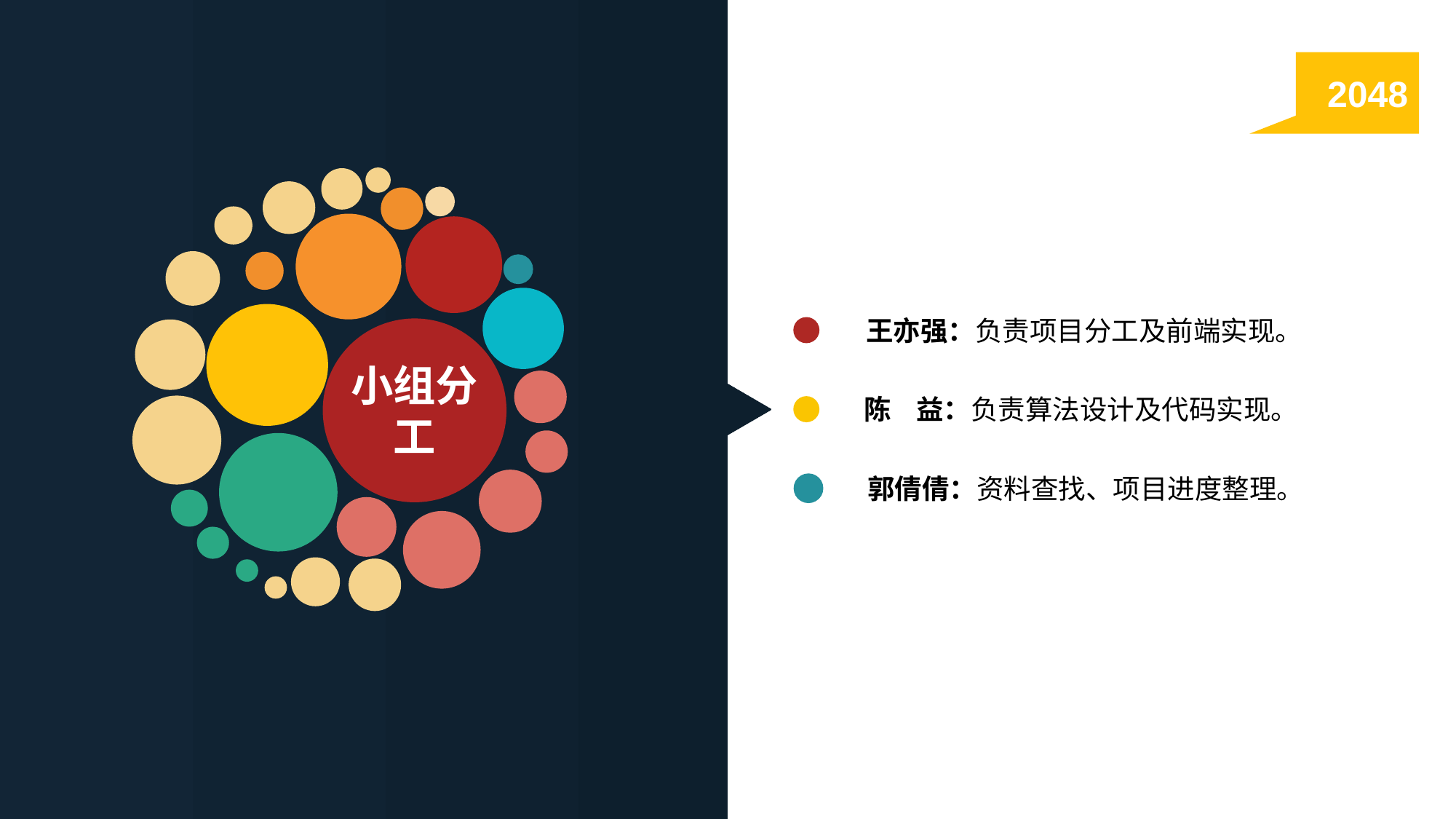

2048

王亦强：负责项目分工及前端实现。

小组分工

陈    益：负责算法设计及代码实现。

郭倩倩：资料查找、项目进度整理。